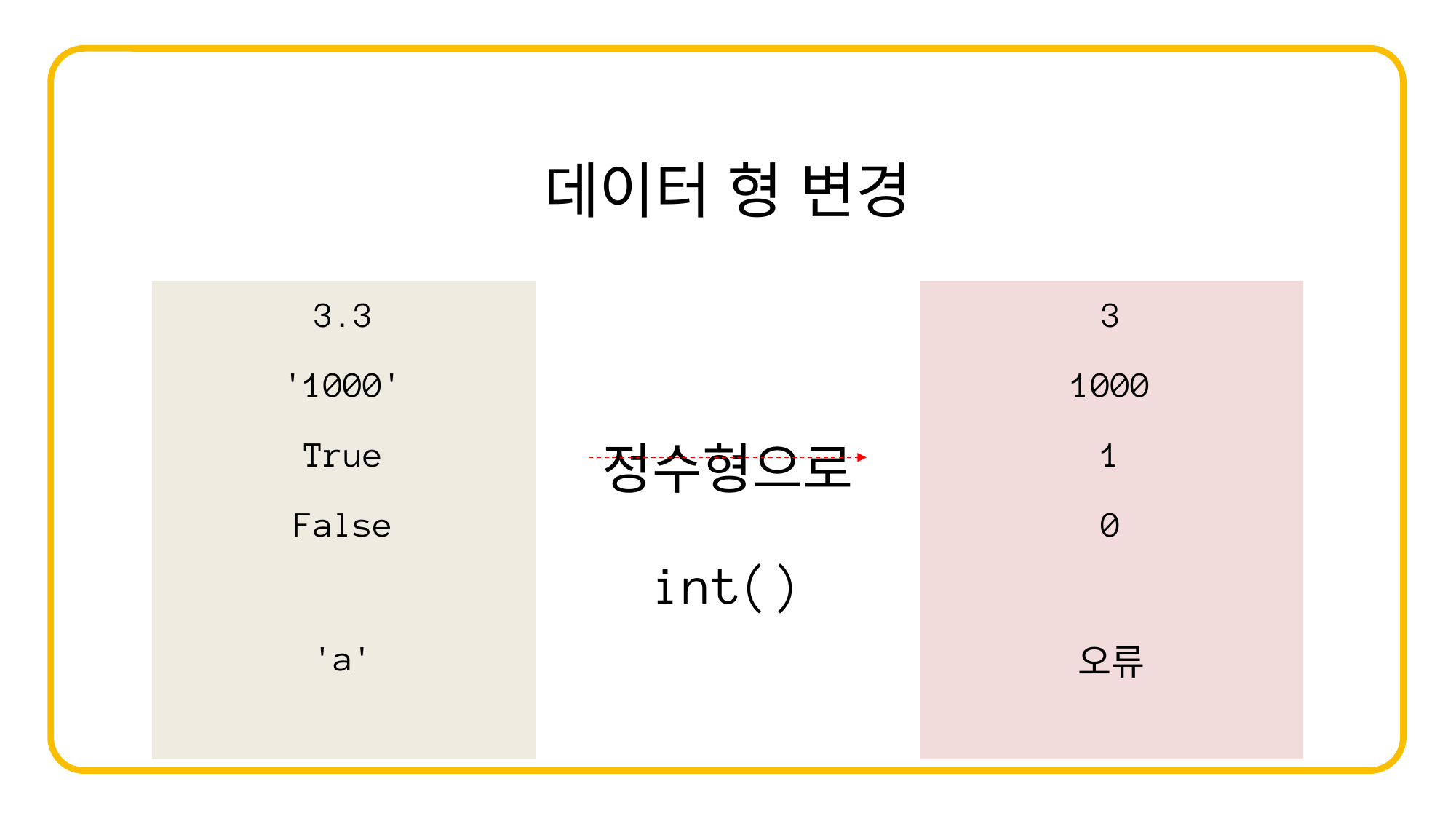

데이터 형 변경
| 3.3 | 정수형으로 int() | 3 |
| --- | --- | --- |
| '1000' |  | 1000 |
| True |  | 1 |
| False |  | 0 |
| 'a' |  | 오류 |